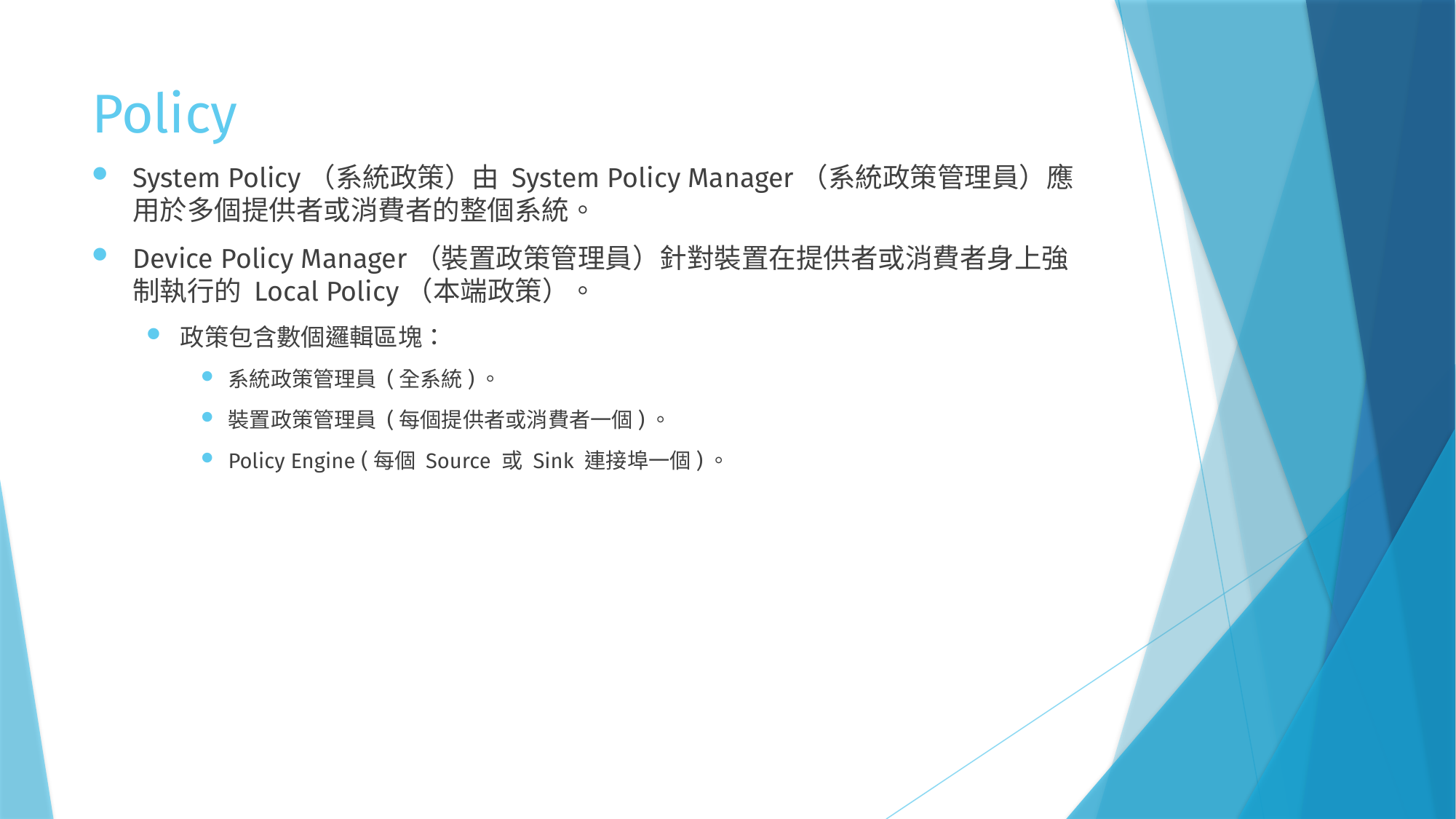

# Policy
System Policy（系統政策）由 System Policy Manager（系統政策管理員）應用於多個提供者或消費者的整個系統。
Device Policy Manager（裝置政策管理員）針對裝置在提供者或消費者身上強制執行的 Local Policy（本端政策）。
政策包含數個邏輯區塊：
系統政策管理員 (全系統)。
裝置政策管理員 (每個提供者或消費者一個)。
Policy Engine (每個 Source 或 Sink 連接埠一個)。